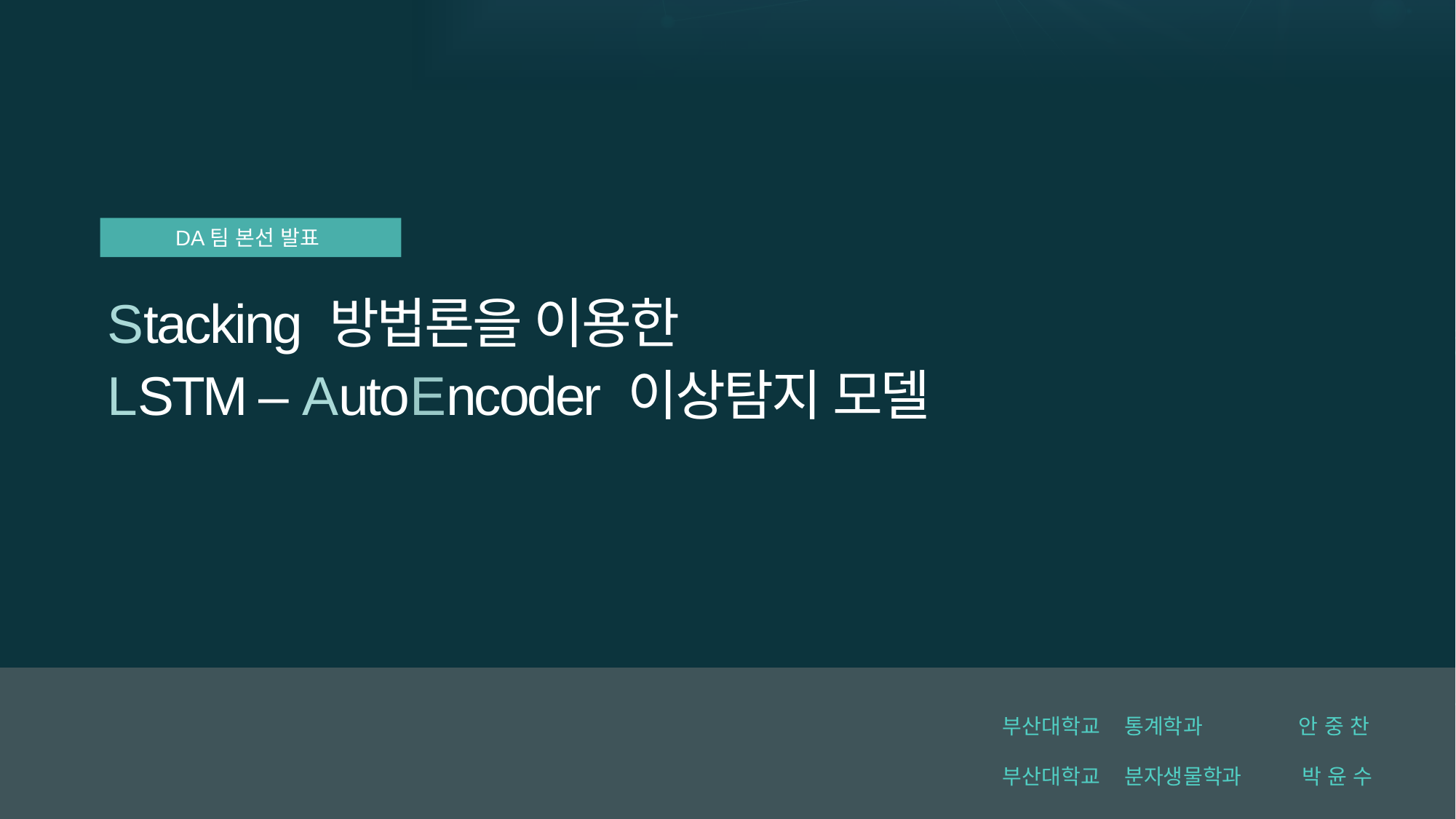

DA팀 본선 발표
Stacking 방법론을 이용한
LSTM – AutoEncoder 이상탐지 모델

부산대학교    통계학과                안 중 찬
부산대학교    분자생물학과          박 윤 수